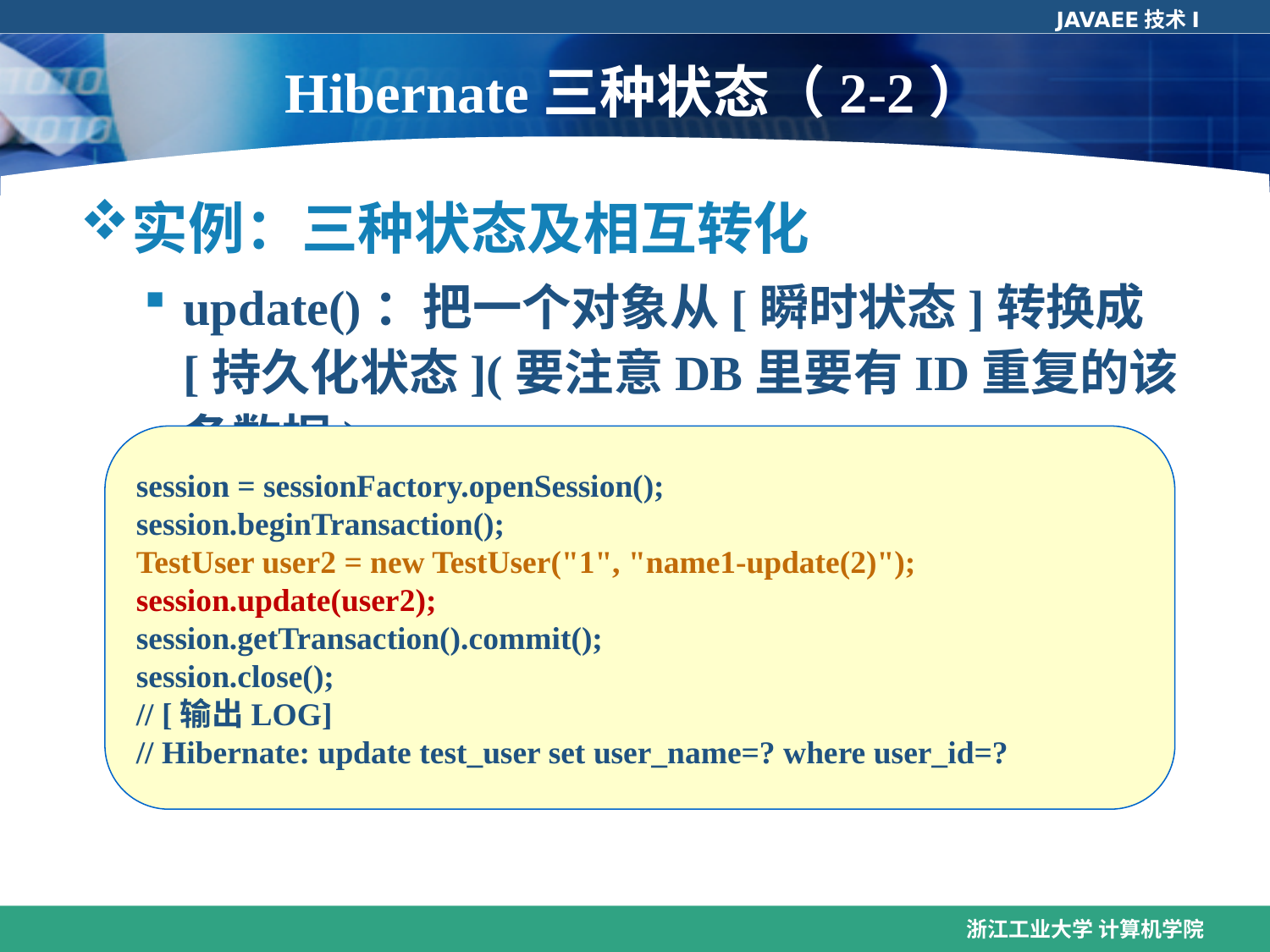

# Hibernate三种状态（2-2）
实例：三种状态及相互转化
update()：把一个对象从[瞬时状态]转换成[持久化状态](要注意DB里要有ID重复的该条数据)
session = sessionFactory.openSession();
session.beginTransaction();
TestUser user2 = new TestUser("1", "name1-update(2)");
session.update(user2);
session.getTransaction().commit();
session.close();
// [输出LOG]
// Hibernate: update test_user set user_name=? where user_id=?